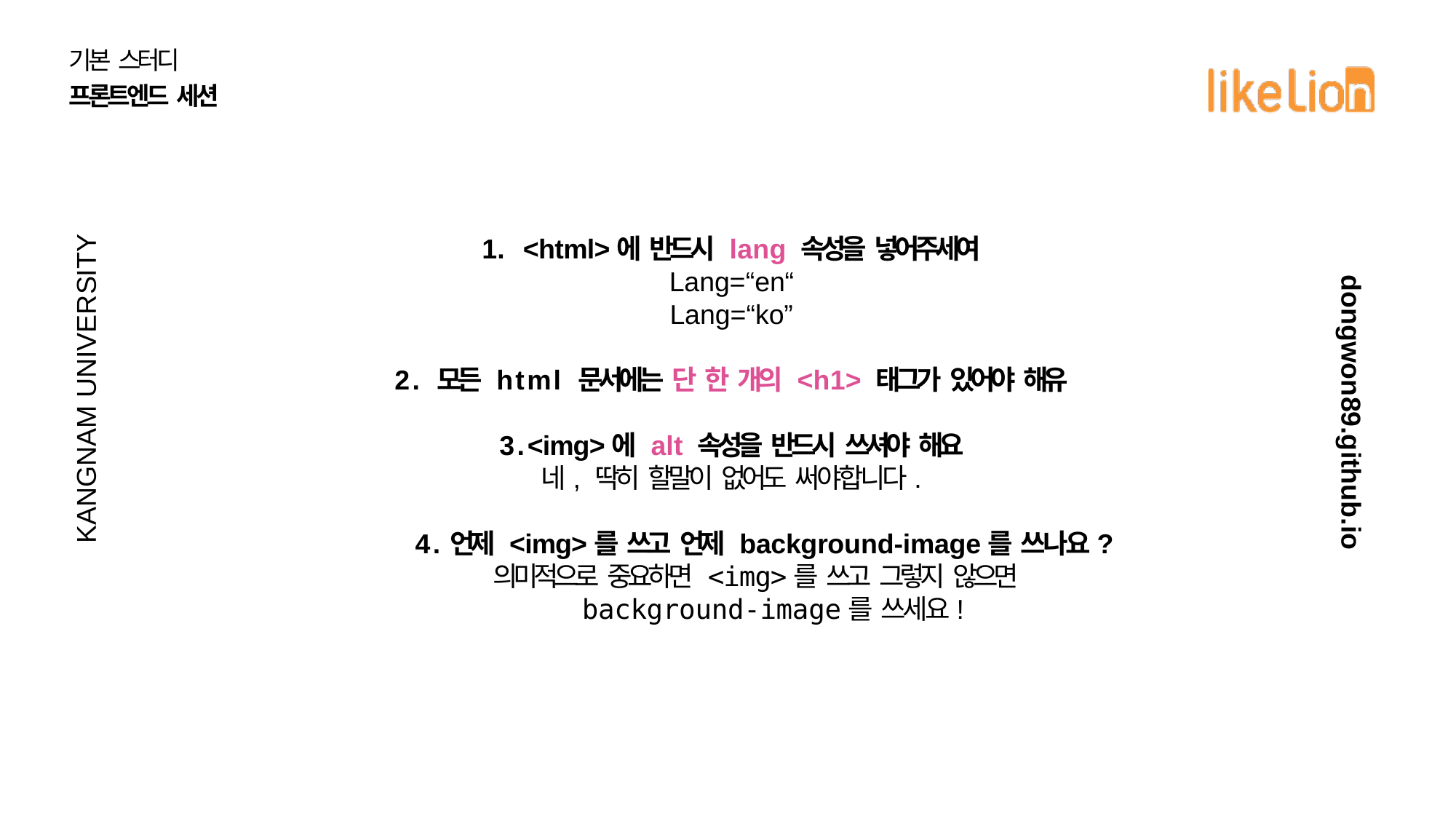

기본 스터디
프론트엔드 세션

KANGNAM UNIVERSITY
<html>에 반드시 lang 속성을 넣어주세여
Lang=“en“
Lang=“ko”

2. 모든 html 문서에는 단 한 개의 <h1> 태그가 있어야 해유

3.<img>에 alt 속성을 반드시 쓰셔야 해요
네, 딱히 할말이 없어도 써야합니다.

		     4.언제 <img>를 쓰고 언제 background-image를 쓰나요?
			   의미적으로 중요하면 <img>를 쓰고 그렇지 않으면
  				background-image를 쓰세요!

dongwon89.github.io